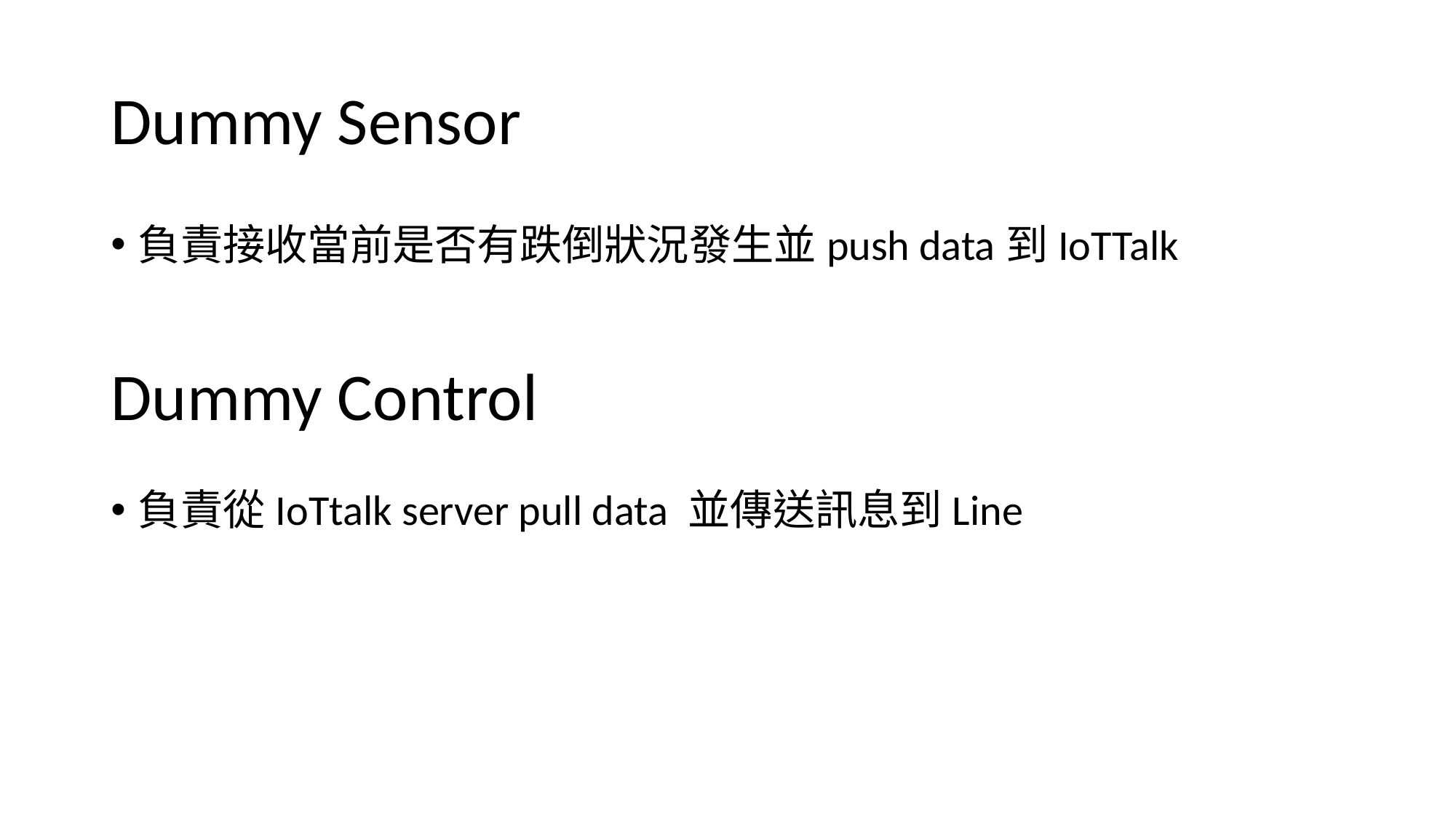

# Dummy Sensor
負責接收當前是否有跌倒狀況發生並push data到IoTTalk

Dummy Control
負責從IoTtalk server pull data 並傳送訊息到Line